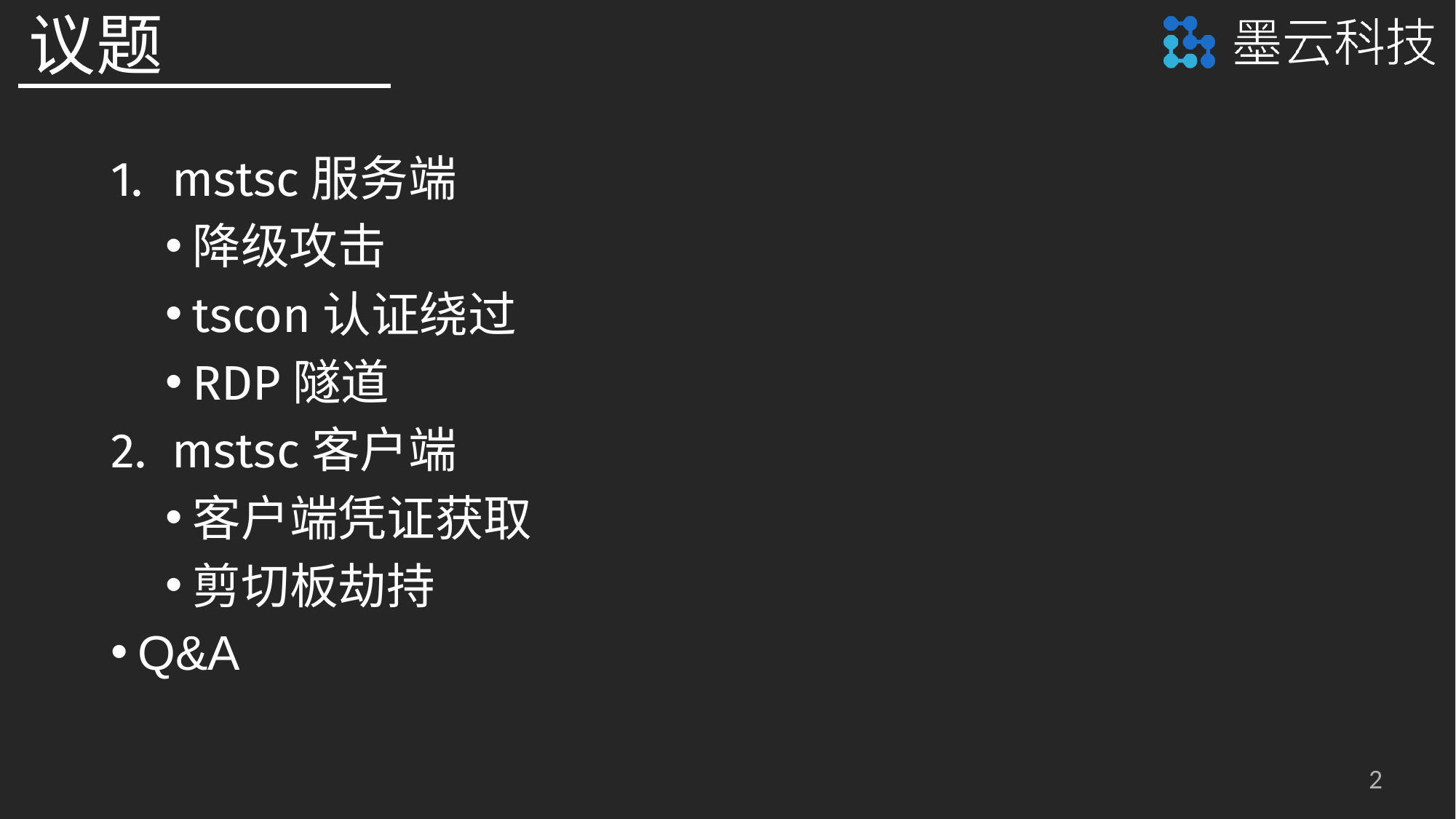

议题
mstsc服务端
降级攻击
tscon认证绕过
RDP隧道
mstsc客户端
客户端凭证获取
剪切板劫持
Q&A
2